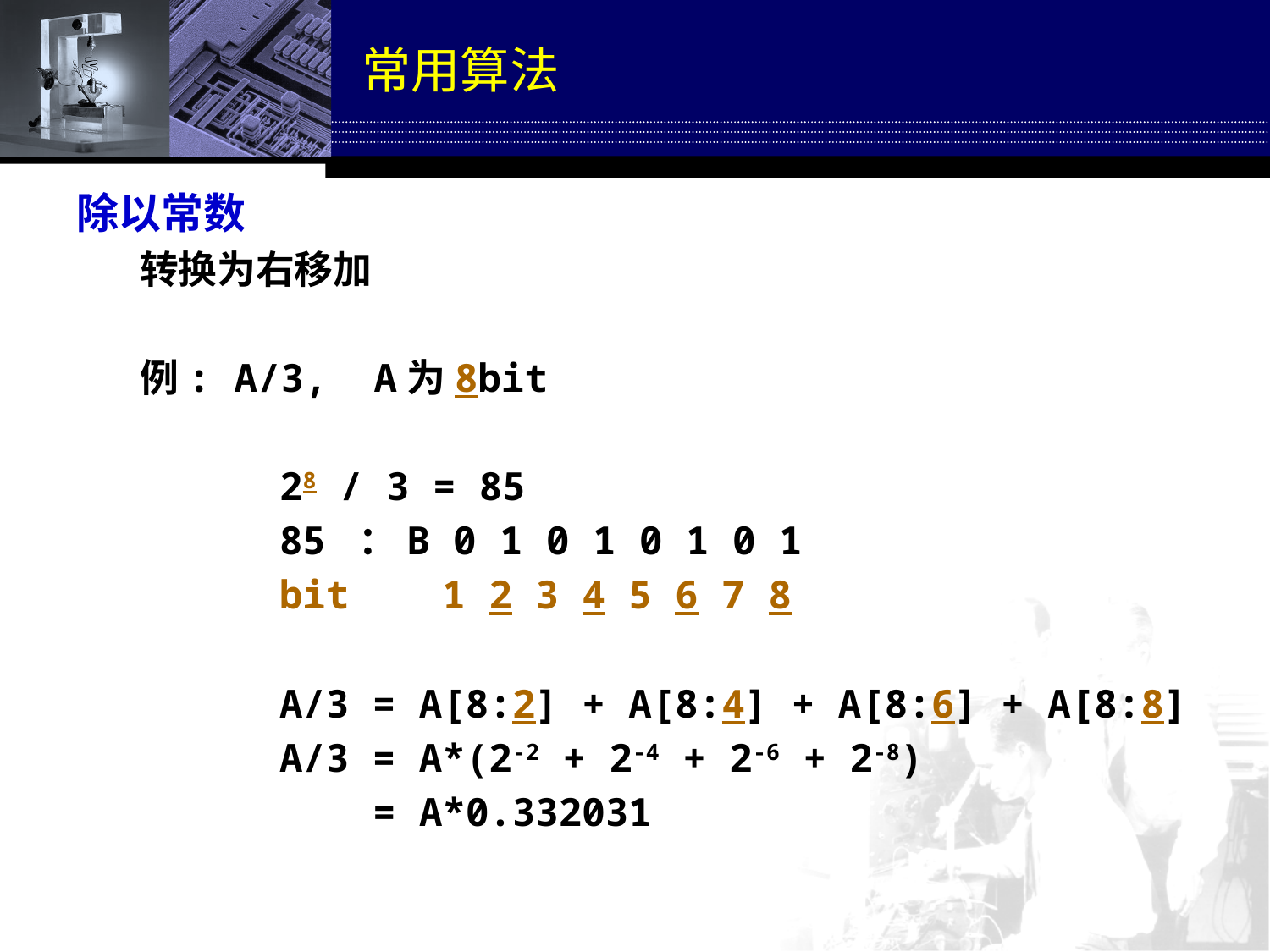

# 常用算法
除以常数
转换为右移加

例: A/3,  A为8bit

      28 / 3 = 85
      85 ：B 0 1 0 1 0 1 0 1
      bit    1 2 3 4 5 6 7 8

      A/3 = A[8:2] + A[8:4] + A[8:6] + A[8:8]
      A/3 = A*(2-2 + 2-4 + 2-6 + 2-8)
          = A*0.332031